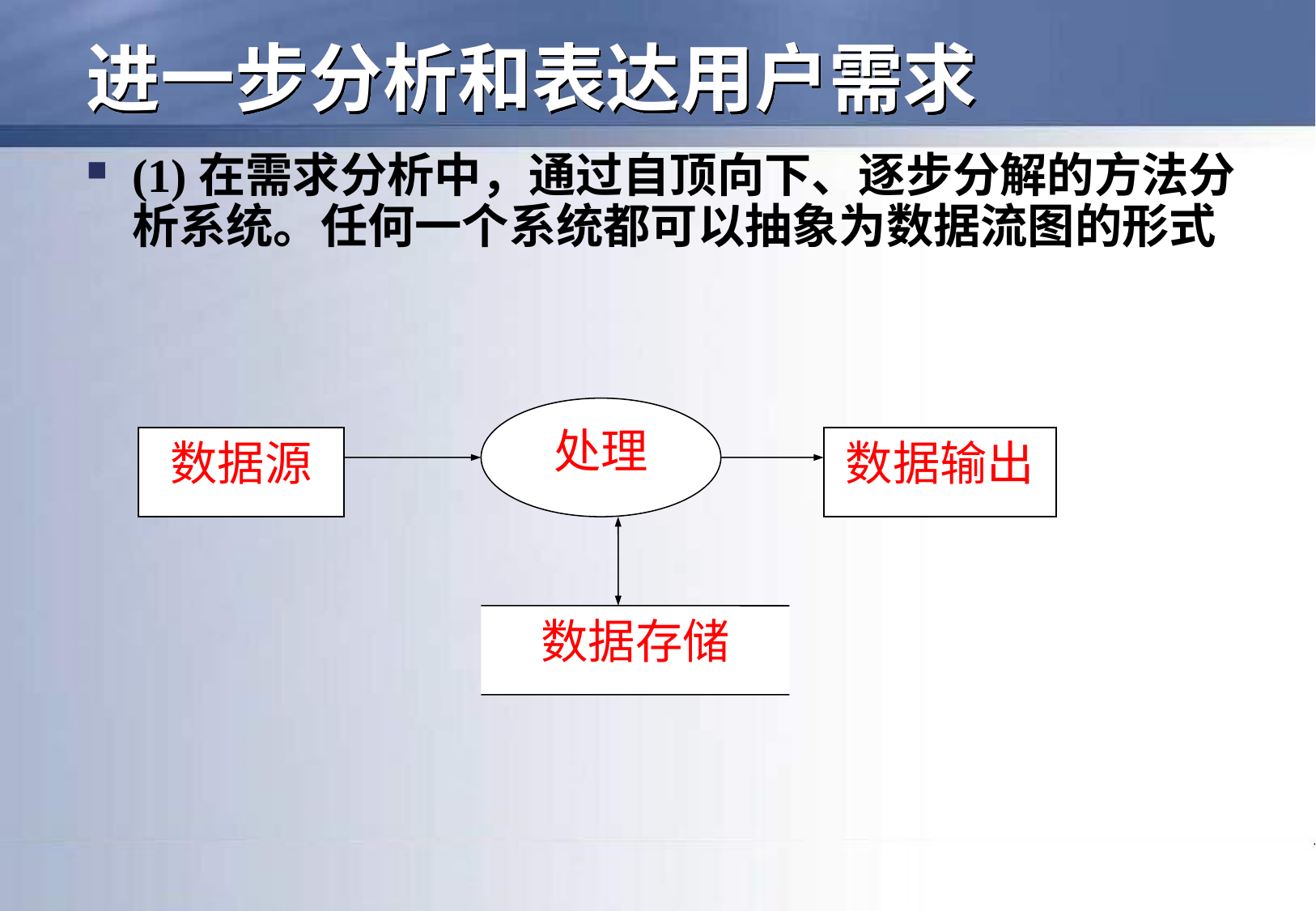

# 进一步分析和表达用户需求
(1)在需求分析中，通过自顶向下、逐步分解的方法分析系统。任何一个系统都可以抽象为数据流图的形式
处理
数据源
数据输出

数据存储

13